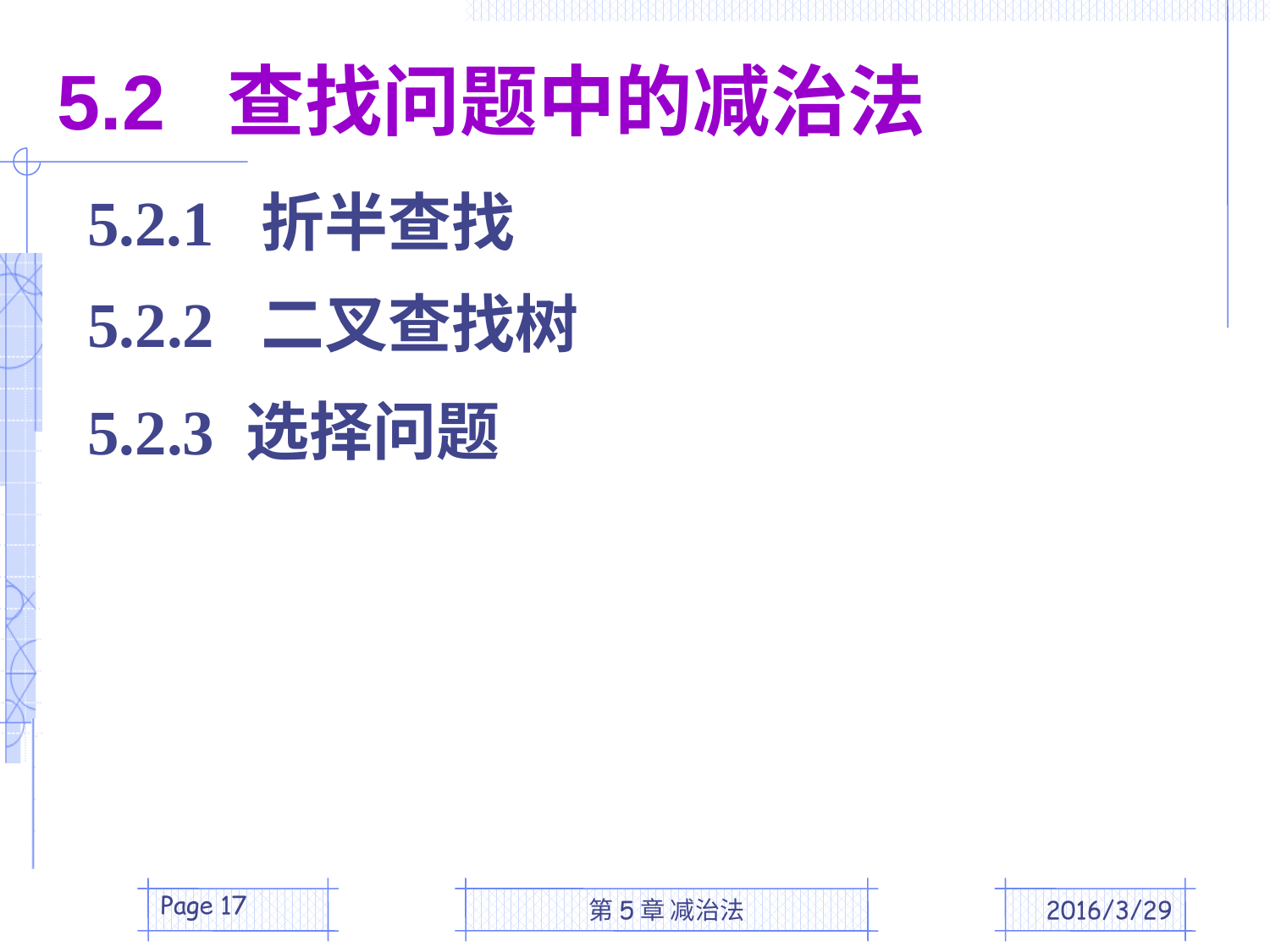

5.2  查找问题中的减治法
5.2.1  折半查找
5.2.2  二叉查找树
5.2.3 选择问题
Page 17
第5章 减治法
2016/3/29